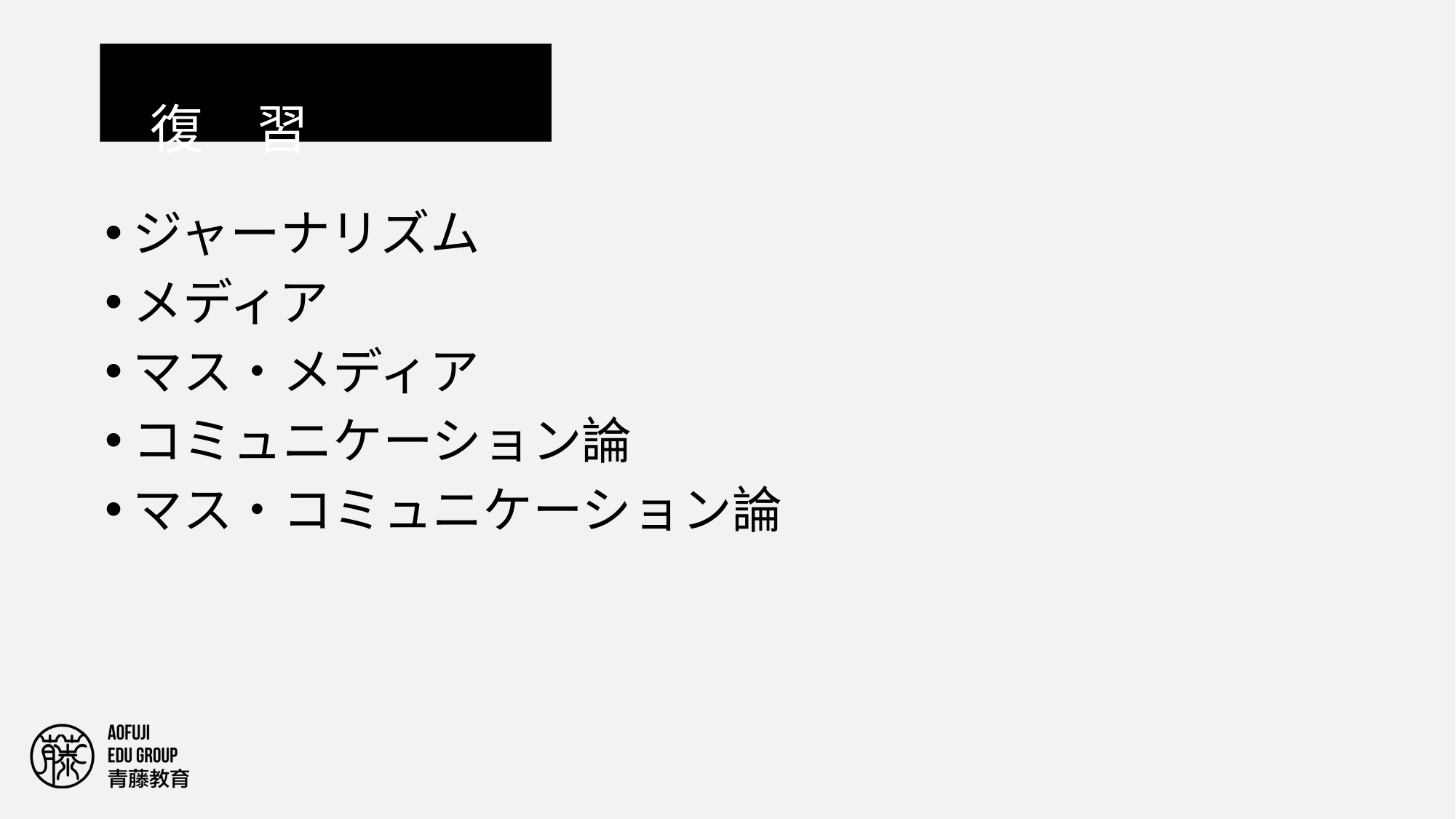

#

復　習
ジャーナリズム
メディア
マス・メディア
コミュニケーション論
マス・コミュニケーション論